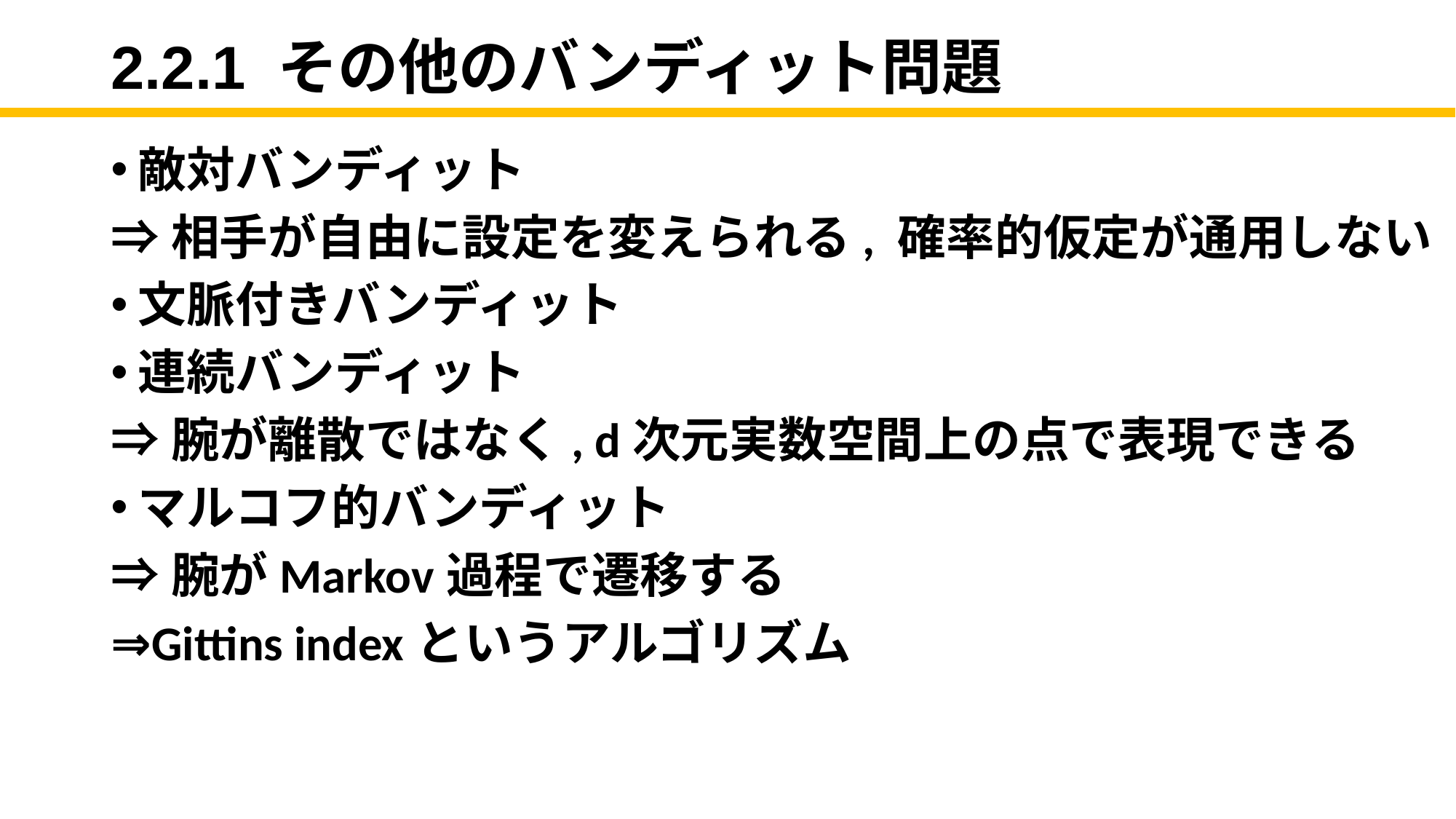

# 2.2.1 その他のバンディット問題
敵対バンディット
⇒相手が自由に設定を変えられる, 確率的仮定が通用しない
文脈付きバンディット
連続バンディット
⇒腕が離散ではなく, d次元実数空間上の点で表現できる
マルコフ的バンディット
⇒腕がMarkov過程で遷移する
⇒Gittins indexというアルゴリズム